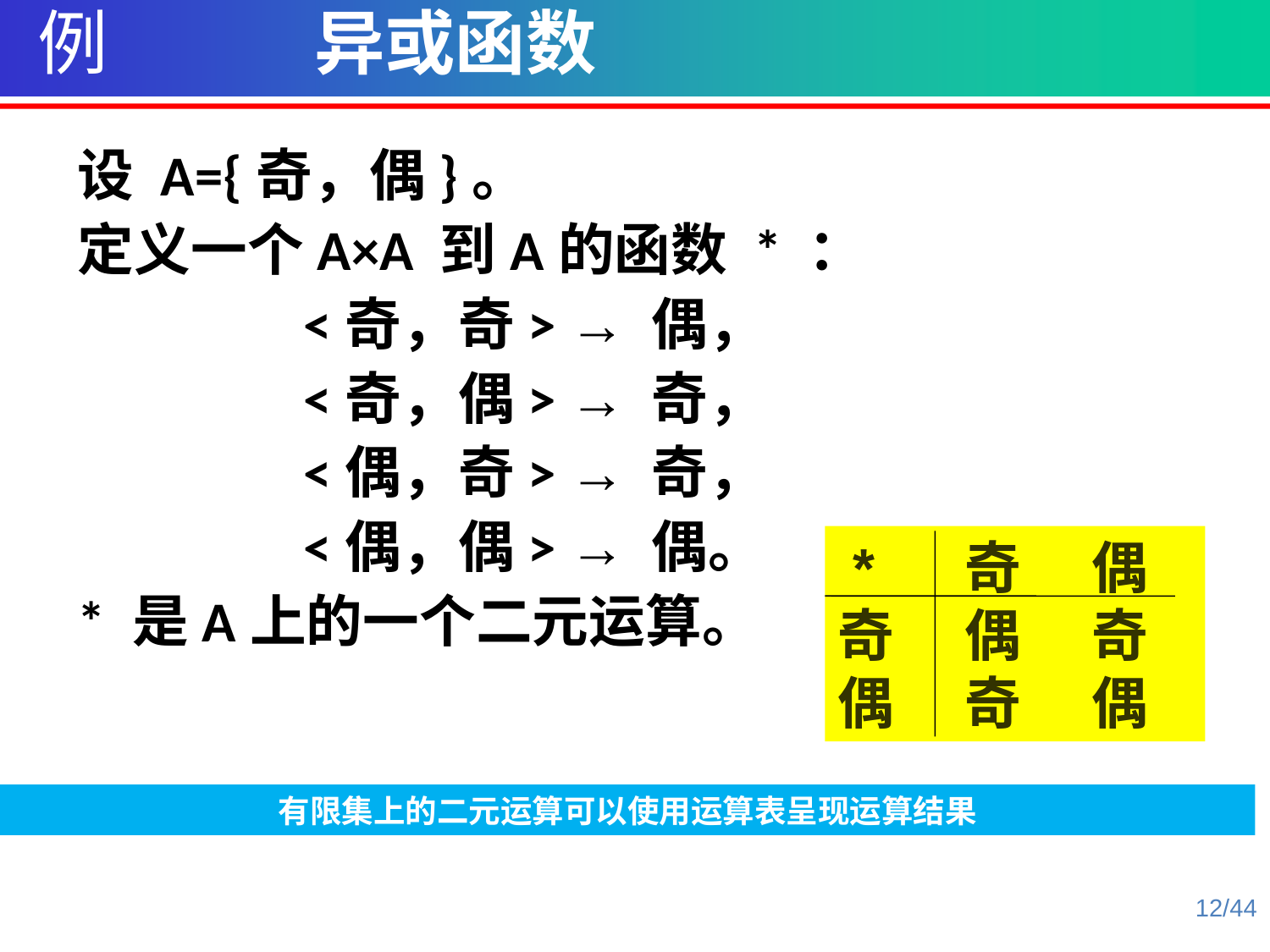

例             异或函数
设 A={奇，偶}。
定义一个A×A 到A的函数 * ：
       		<奇，奇> → 偶，
       		<奇，偶> → 奇，
       		<偶，奇> → 奇，
       		<偶，偶> → 偶。
* 是A上的一个二元运算。
 *	奇	偶
奇	偶	奇
偶	奇	偶

有限集上的二元运算可以使用运算表呈现运算结果
12/44